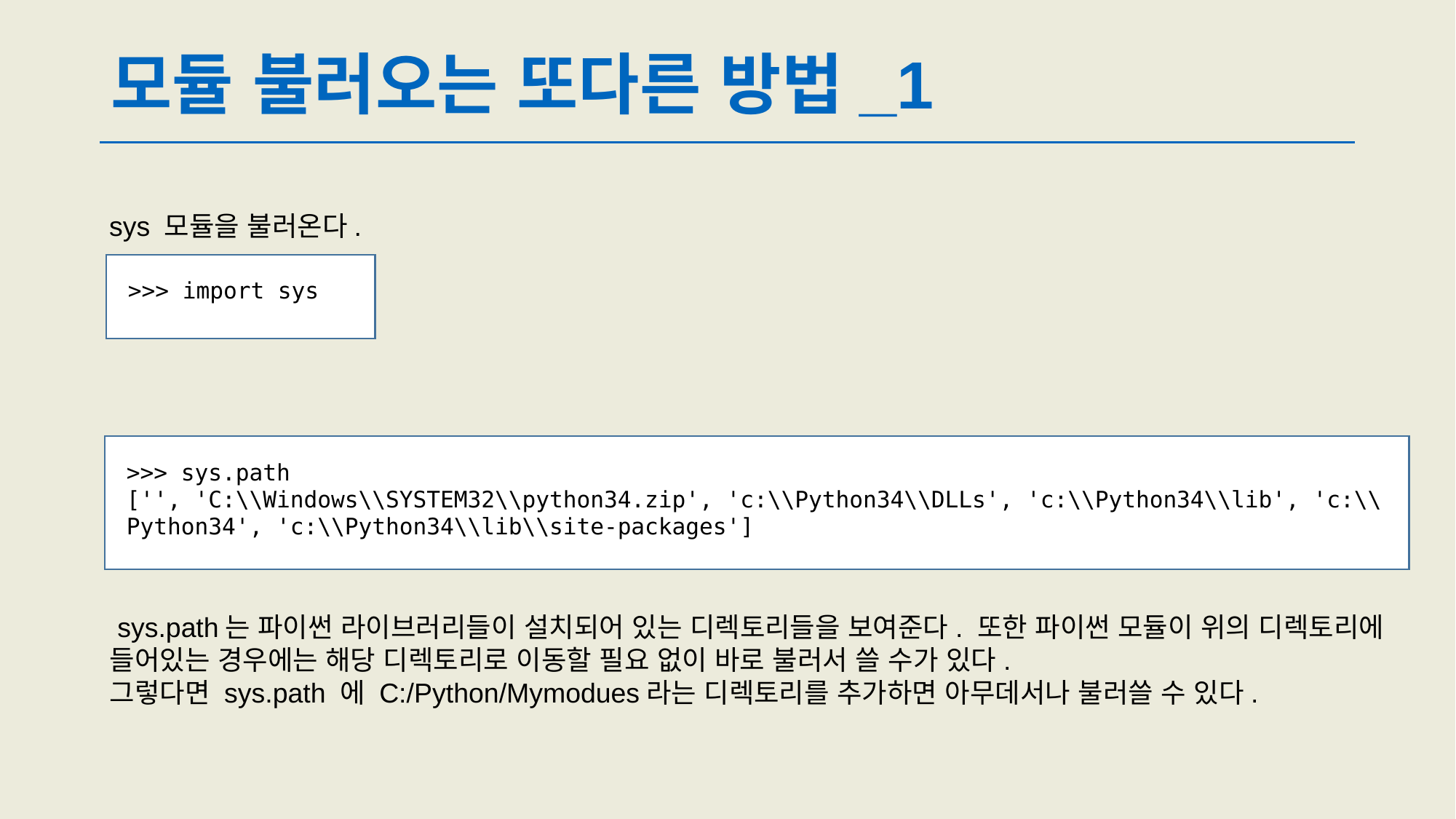

# 모듈 불러오는 또다른 방법_1
sys 모듈을 불러온다.
>>> import sys
>>> sys.path
['', 'C:\\Windows\\SYSTEM32\\python34.zip', 'c:\\Python34\\DLLs', 'c:\\Python34\\lib', 'c:\\Python34', 'c:\\Python34\\lib\\site-packages']

 sys.path는 파이썬 라이브러리들이 설치되어 있는 디렉토리들을 보여준다. 또한 파이썬 모듈이 위의 디렉토리에 들어있는 경우에는 해당 디렉토리로 이동할 필요 없이 바로 불러서 쓸 수가 있다.
그렇다면 sys.path 에 C:/Python/Mymodues라는 디렉토리를 추가하면 아무데서나 불러쓸 수 있다.